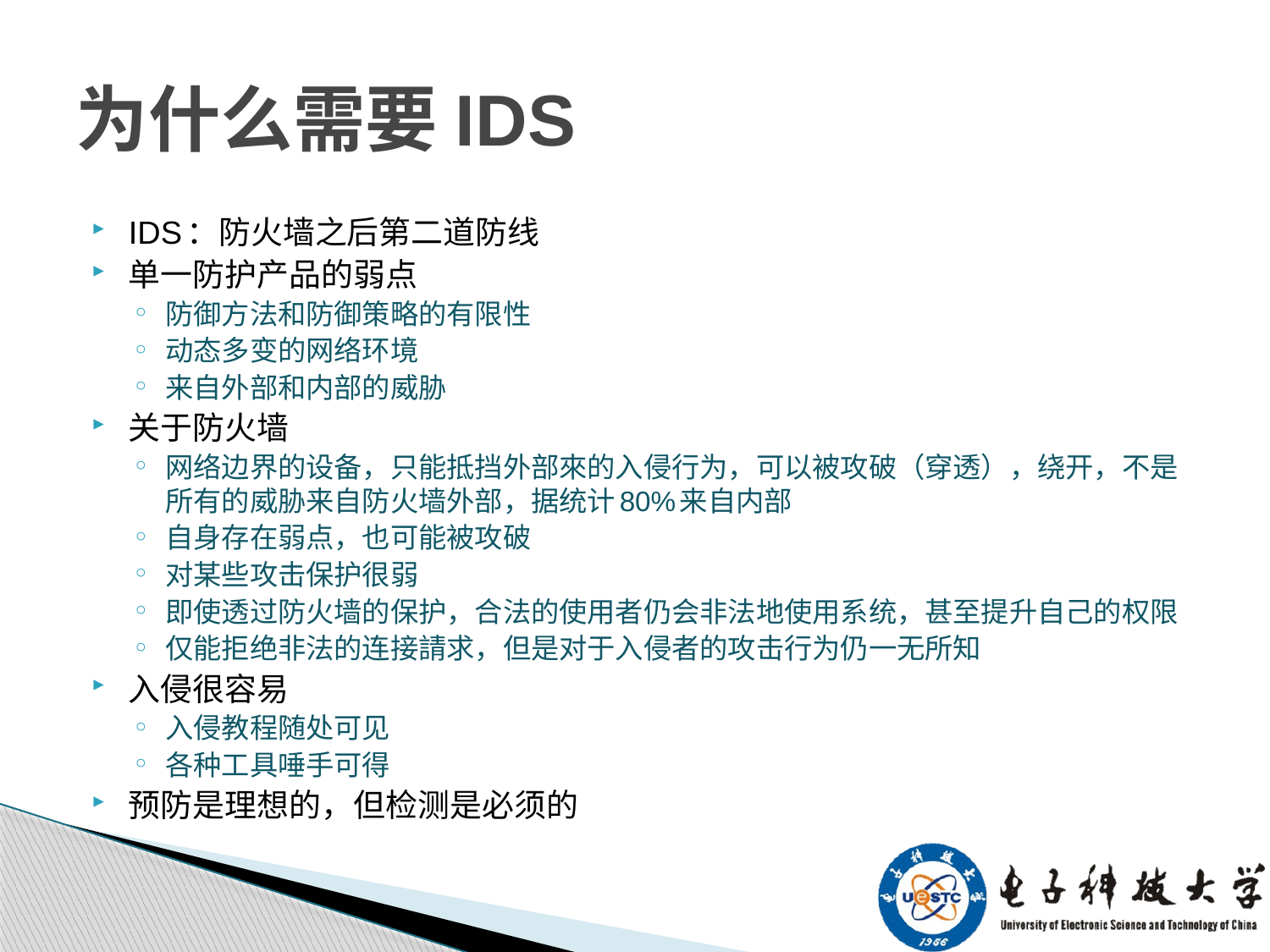

# 为什么需要IDS
IDS：防火墙之后第二道防线
单一防护产品的弱点
防御方法和防御策略的有限性
动态多变的网络环境
来自外部和内部的威胁
关于防火墙
网络边界的设备，只能抵挡外部來的入侵行为，可以被攻破（穿透），绕开，不是所有的威胁来自防火墙外部，据统计80%来自内部
自身存在弱点，也可能被攻破
对某些攻击保护很弱
即使透过防火墙的保护，合法的使用者仍会非法地使用系统，甚至提升自己的权限
仅能拒绝非法的连接請求，但是对于入侵者的攻击行为仍一无所知
入侵很容易
入侵教程随处可见
各种工具唾手可得
预防是理想的，但检测是必须的
2